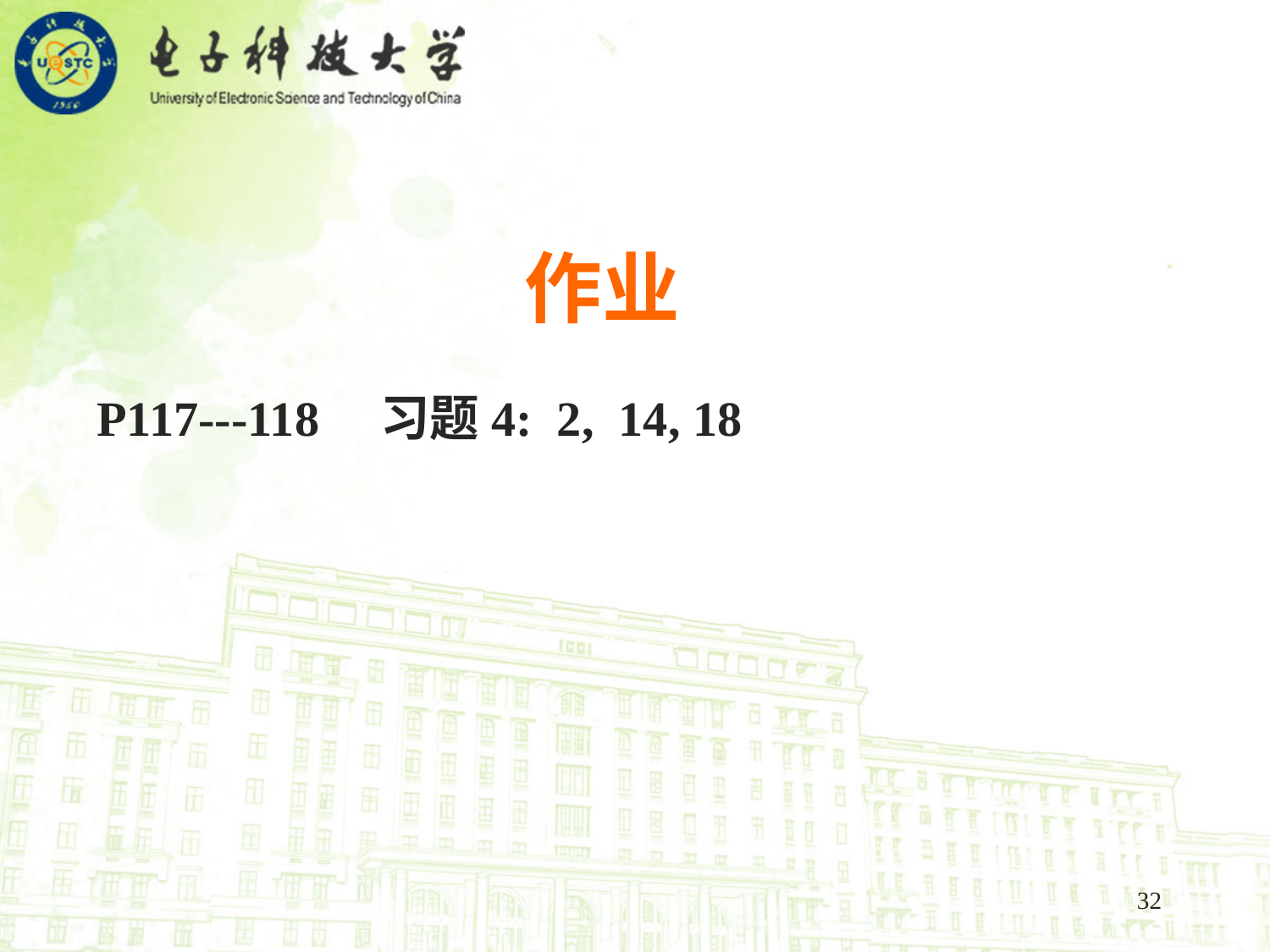

作业
  P117---118    习题4:  2,  14, 18
32